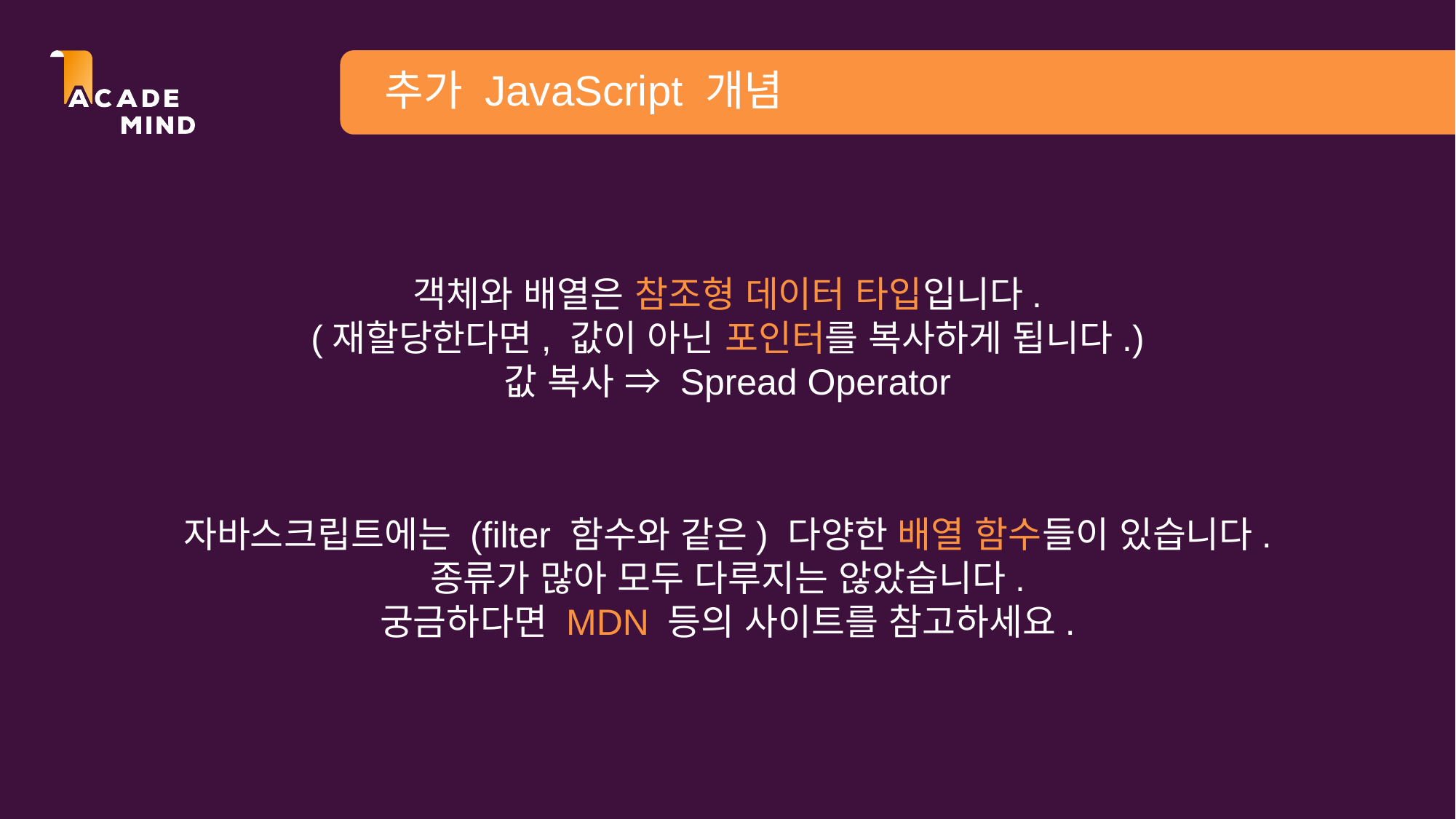

# 추가 JavaScript 개념
객체와 배열은 참조형 데이터 타입입니다.
(재할당한다면, 값이 아닌 포인터를 복사하게 됩니다.)
값 복사 ⇒ Spread Operator
자바스크립트에는 (filter 함수와 같은) 다양한 배열 함수들이 있습니다.
종류가 많아 모두 다루지는 않았습니다.
궁금하다면 MDN 등의 사이트를 참고하세요.